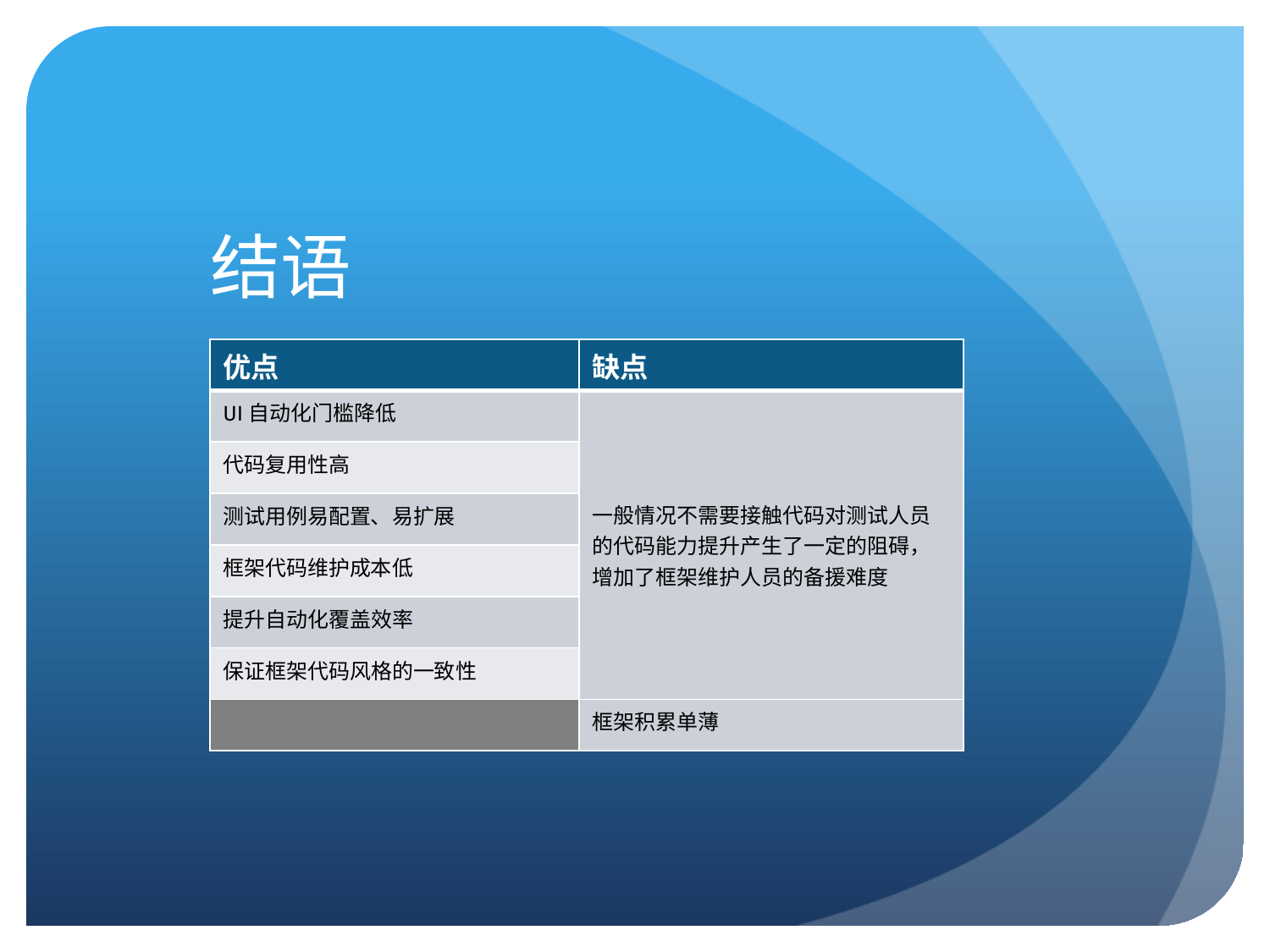

结语
| 优点 | 缺点 |
| --- | --- |
| UI自动化门槛降低 | 一般情况不需要接触代码对测试人员的代码能力提升产生了一定的阻碍，增加了框架维护人员的备援难度 |
| 代码复用性高 |  |
| 测试用例易配置、易扩展 |  |
| 框架代码维护成本低 |  |
| 提升自动化覆盖效率 |  |
| 保证框架代码风格的一致性 |  |
|  | 框架积累单薄 |